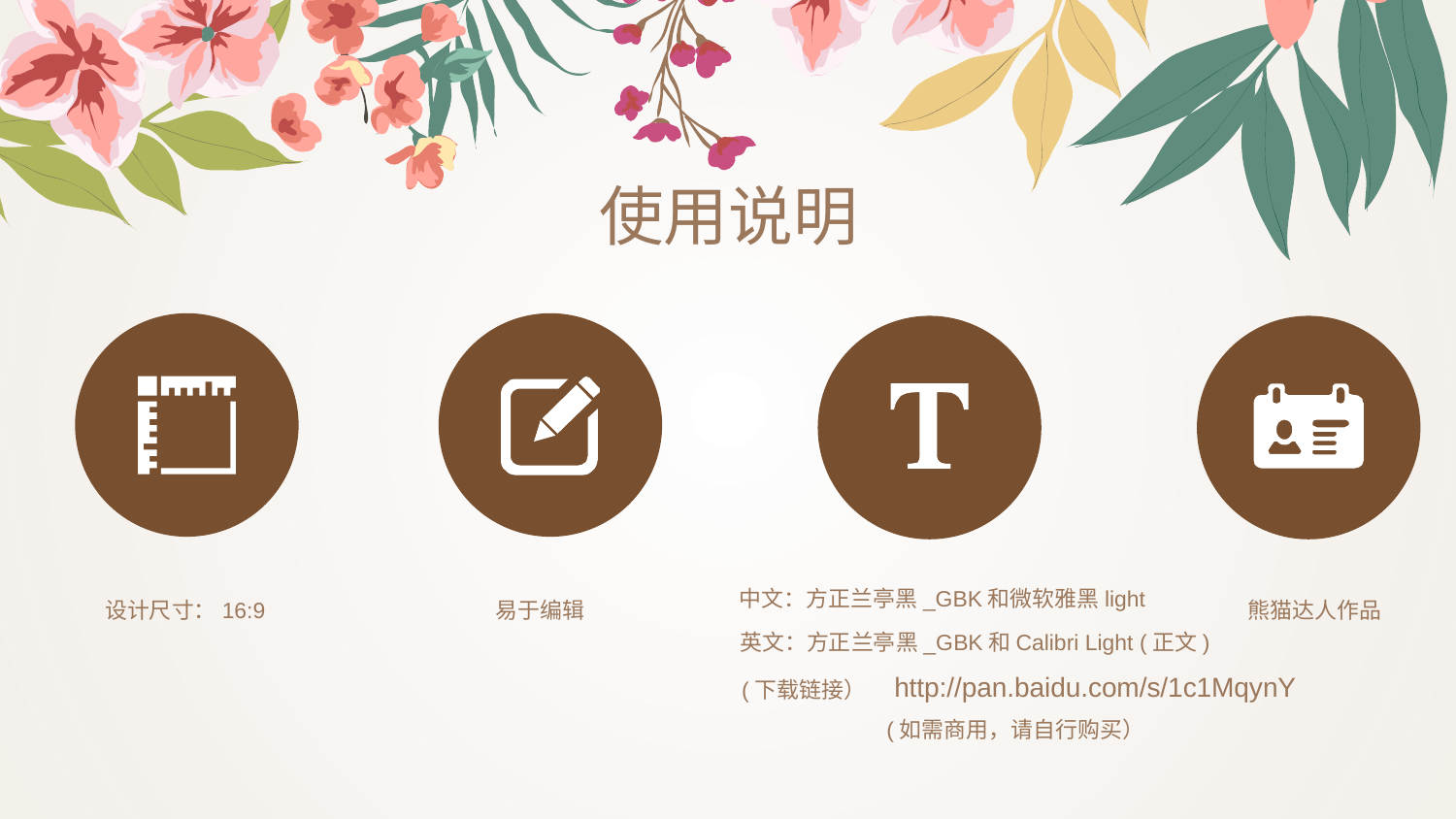

使用说明

中文：方正兰亭黑_GBK和微软雅黑light
设计尺寸：16:9
易于编辑
熊猫达人作品
英文：方正兰亭黑_GBK和Calibri Light (正文)
http://pan.baidu.com/s/1c1MqynY
(下载链接）
(如需商用，请自行购买）